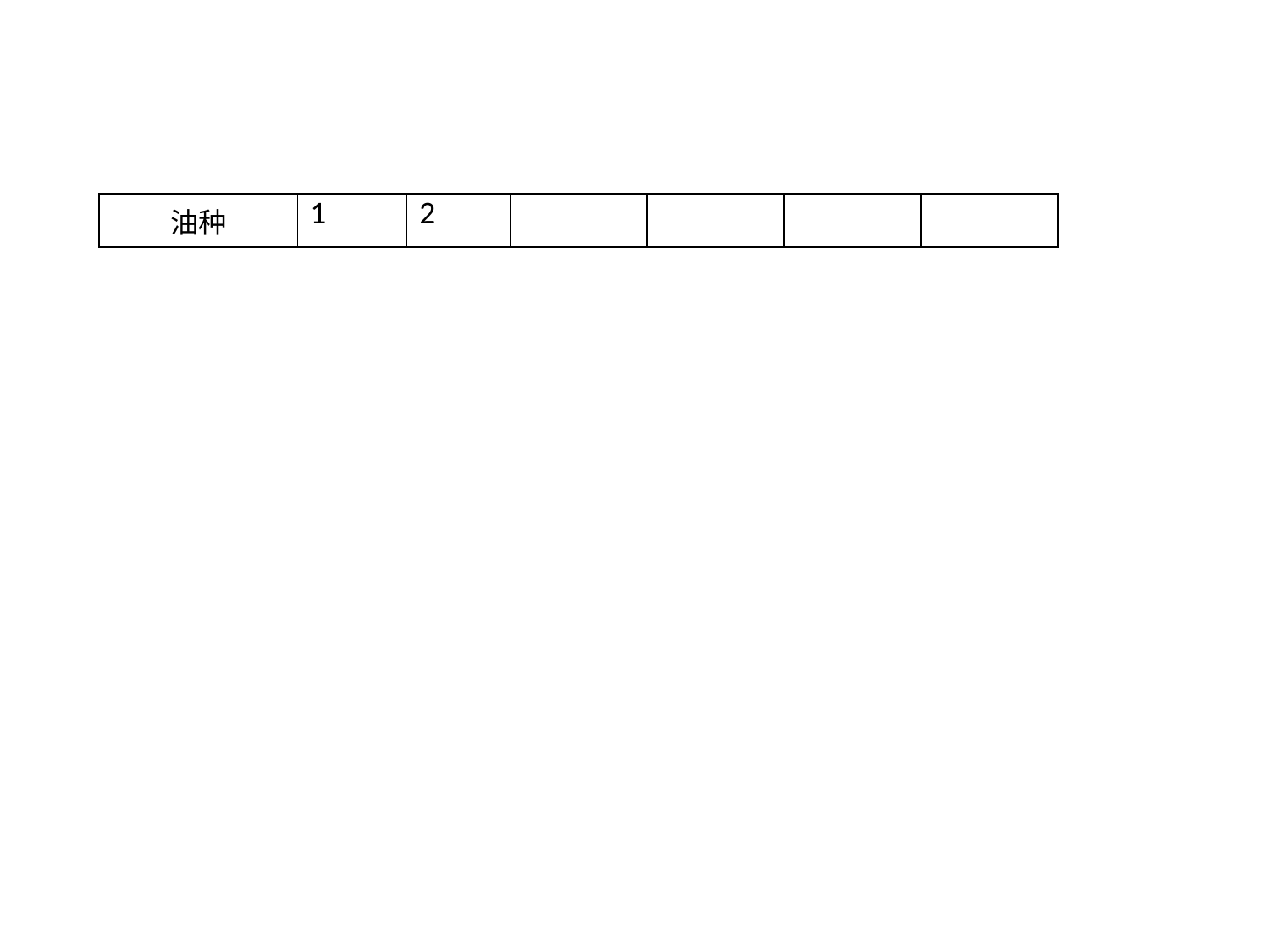

| 油种 | 1 | 2 |  |  |  |  |
| --- | --- | --- | --- | --- | --- | --- |